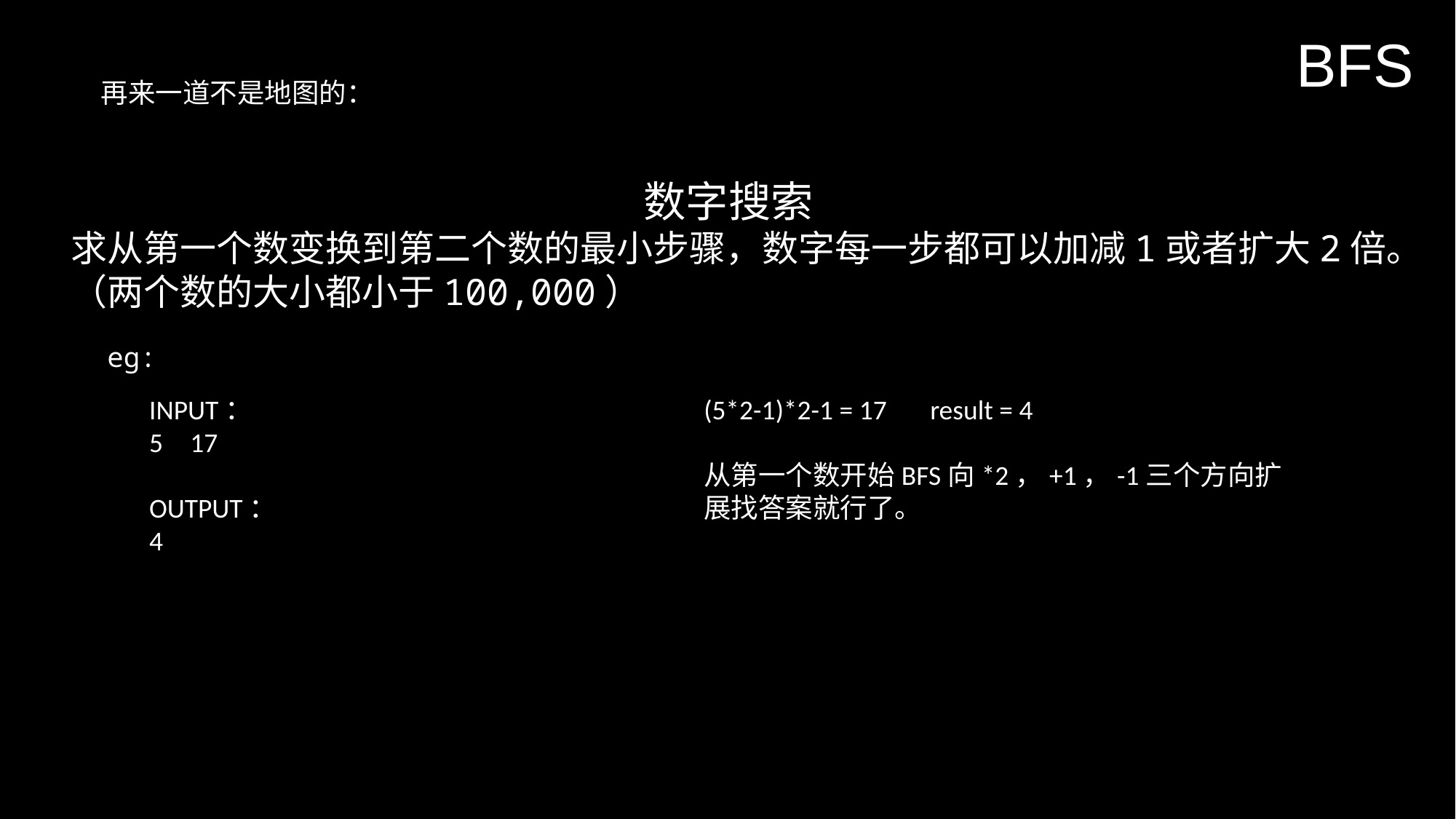

BFS
再来一道不是地图的：
数字搜索
求从第一个数变换到第二个数的最小步骤，数字每一步都可以加减1或者扩大2倍。
（两个数的大小都小于100,000）
eg:

INPUT：
17

OUTPUT：
4
(5*2-1)*2-1 = 17       result = 4

从第一个数开始BFS向*2，+1，-1三个方向扩展找答案就行了。